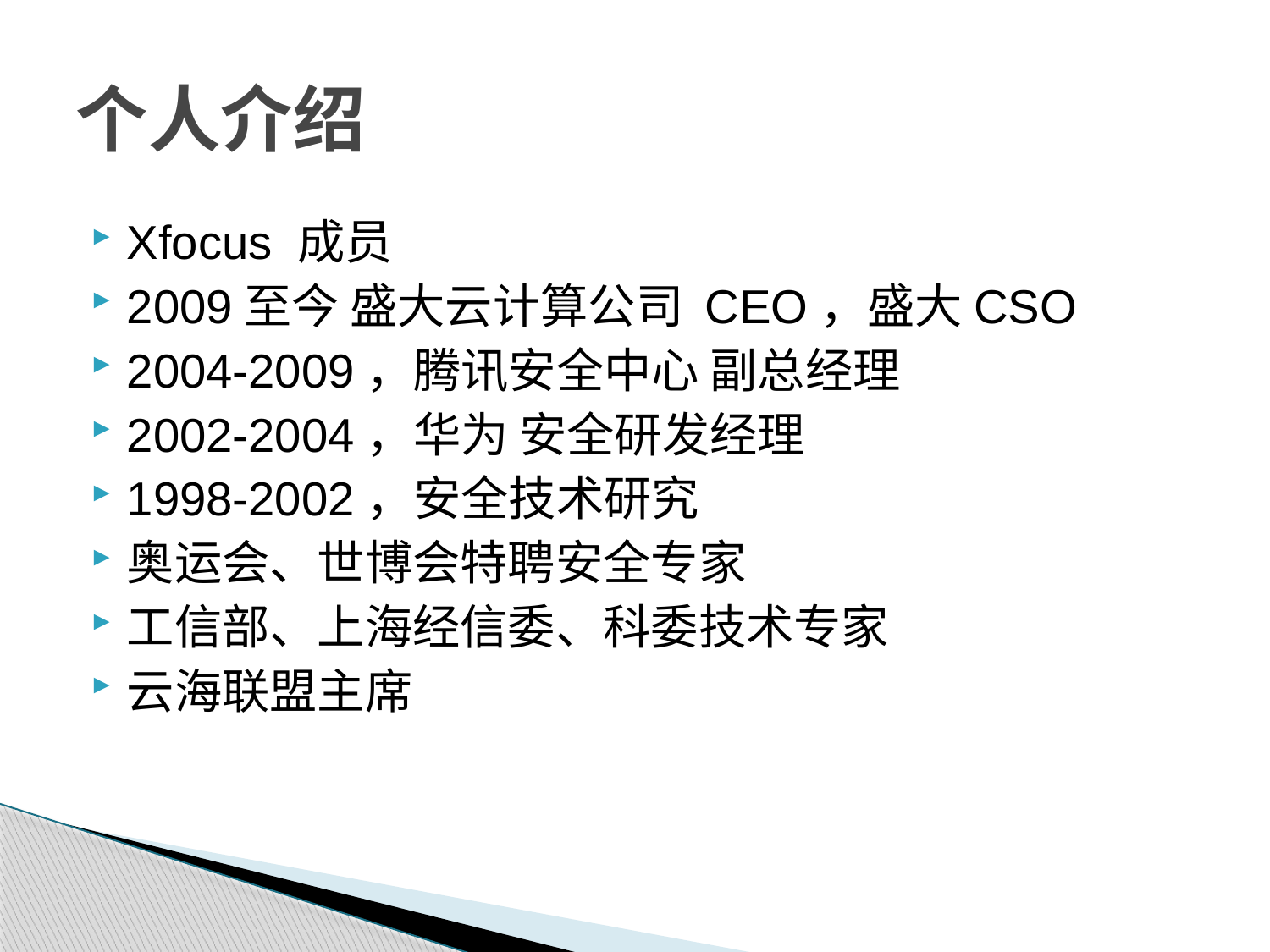

# 个人介绍
Xfocus 成员
2009至今 盛大云计算公司 CEO，盛大CSO
2004-2009，腾讯安全中心 副总经理
2002-2004，华为 安全研发经理
1998-2002，安全技术研究
奥运会、世博会特聘安全专家
工信部、上海经信委、科委技术专家
云海联盟主席